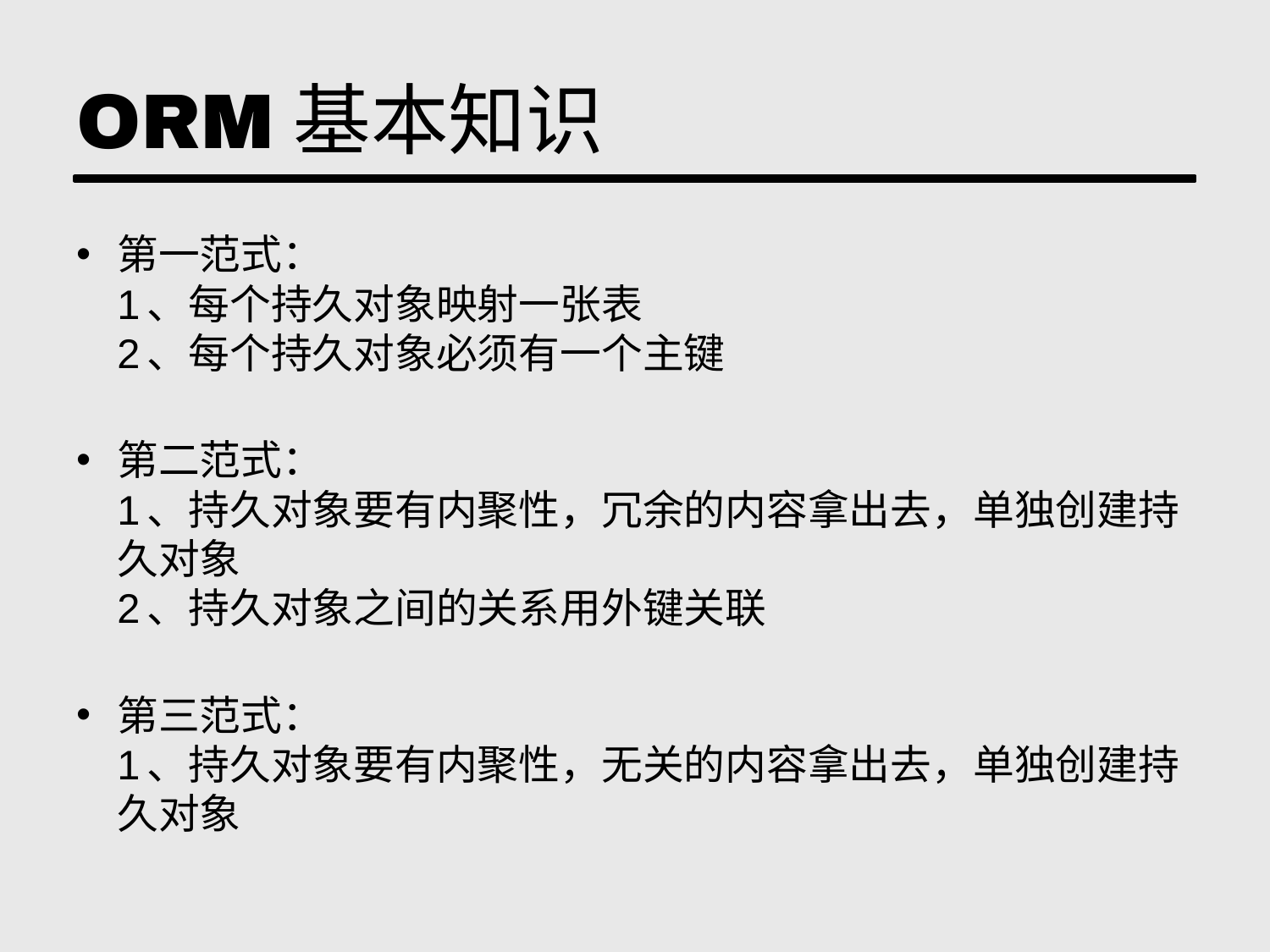

# ORM基本知识
第一范式： 
1、每个持久对象映射一张表 
2、每个持久对象必须有一个主键
第二范式： 
1、持久对象要有内聚性，冗余的内容拿出去，单独创建持久对象 
2、持久对象之间的关系用外键关联
第三范式： 
1、持久对象要有内聚性，无关的内容拿出去，单独创建持久对象